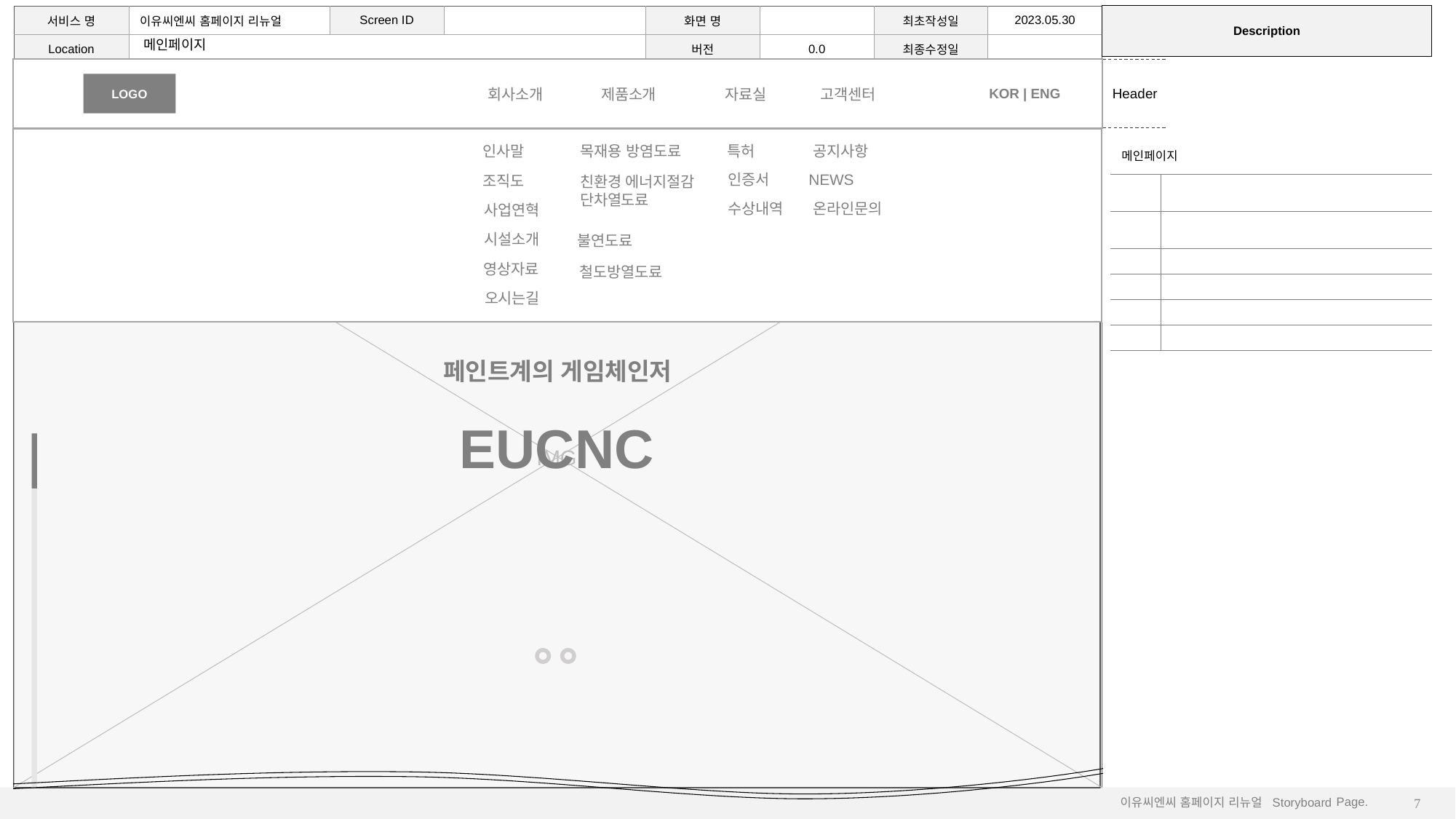

메인페이지

LOGO
회사소개
제품소개
자료실
고객센터
KOR | ENG
Header
IMG
페인트계의 게임체인저
EUCNC

목재용 방염도료
친환경 에너지절감
단차열도료
불연도료
철도방열도료
인사말
조직도
사업연혁
시설소개
영상자료
오시는길
특허
인증서
수상내역
공지사항
NEWS
온라인문의
| 메인페이지 |  |
| --- | --- |
|  |  |
|  |  |
|  |  |
|  |  |
|  |  |
|  |  |

7